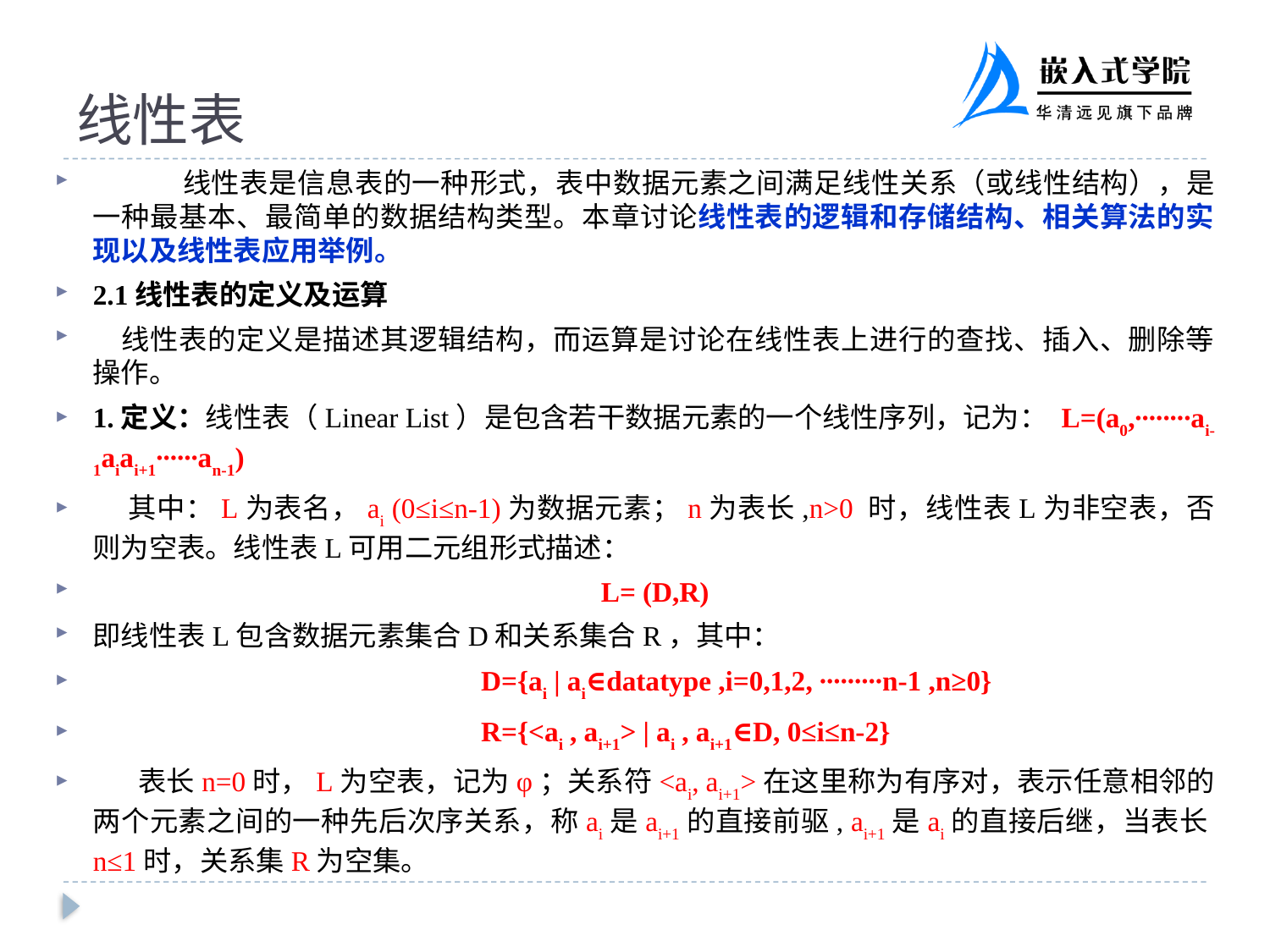

# 线性表
            线性表是信息表的一种形式，表中数据元素之间满足线性关系（或线性结构），是一种最基本、最简单的数据结构类型。本章讨论线性表的逻辑和存储结构、相关算法的实现以及线性表应用举例。
2.1线性表的定义及运算
   线性表的定义是描述其逻辑结构，而运算是讨论在线性表上进行的查找、插入、删除等操作。
1.定义：线性表（Linear List）是包含若干数据元素的一个线性序列，记为： L=(a0,∙∙∙∙∙∙∙∙ai-1aiai+1∙∙∙∙∙∙an-1)
    其中：L为表名，ai (0≤i≤n-1)为数据元素；n为表长,n>0 时，线性表L为非空表，否则为空表。线性表L可用二元组形式描述：
			 	L= (D,R)
即线性表L包含数据元素集合D和关系集合R，其中：
			 D={ai | ai∈datatype ,i=0,1,2, ∙∙∙∙∙∙∙∙∙n-1 ,n≥0}
			 R={<ai , ai+1> | ai , ai+1∈D, 0≤i≤n-2}
      表长n=0时，L为空表，记为φ；关系符<ai, ai+1>在这里称为有序对，表示任意相邻的两个元素之间的一种先后次序关系，称ai是ai+1的直接前驱, ai+1是ai的直接后继，当表长n≤1时，关系集R为空集。

44